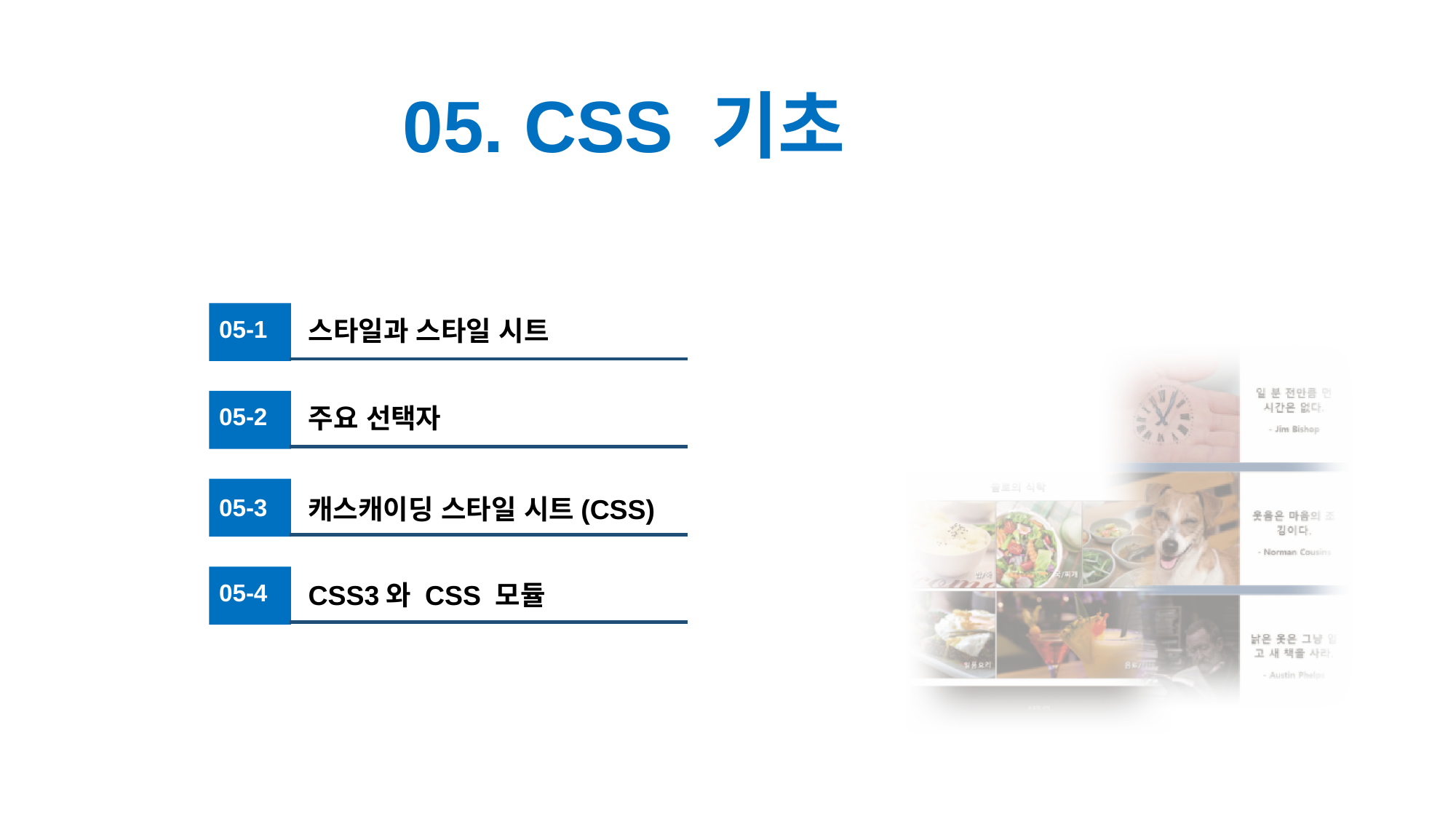

# 05. CSS 기초
05-1
스타일과 스타일 시트
05-2
주요 선택자
05-3
캐스캐이딩 스타일 시트(CSS)
05-4
CSS3와 CSS 모듈